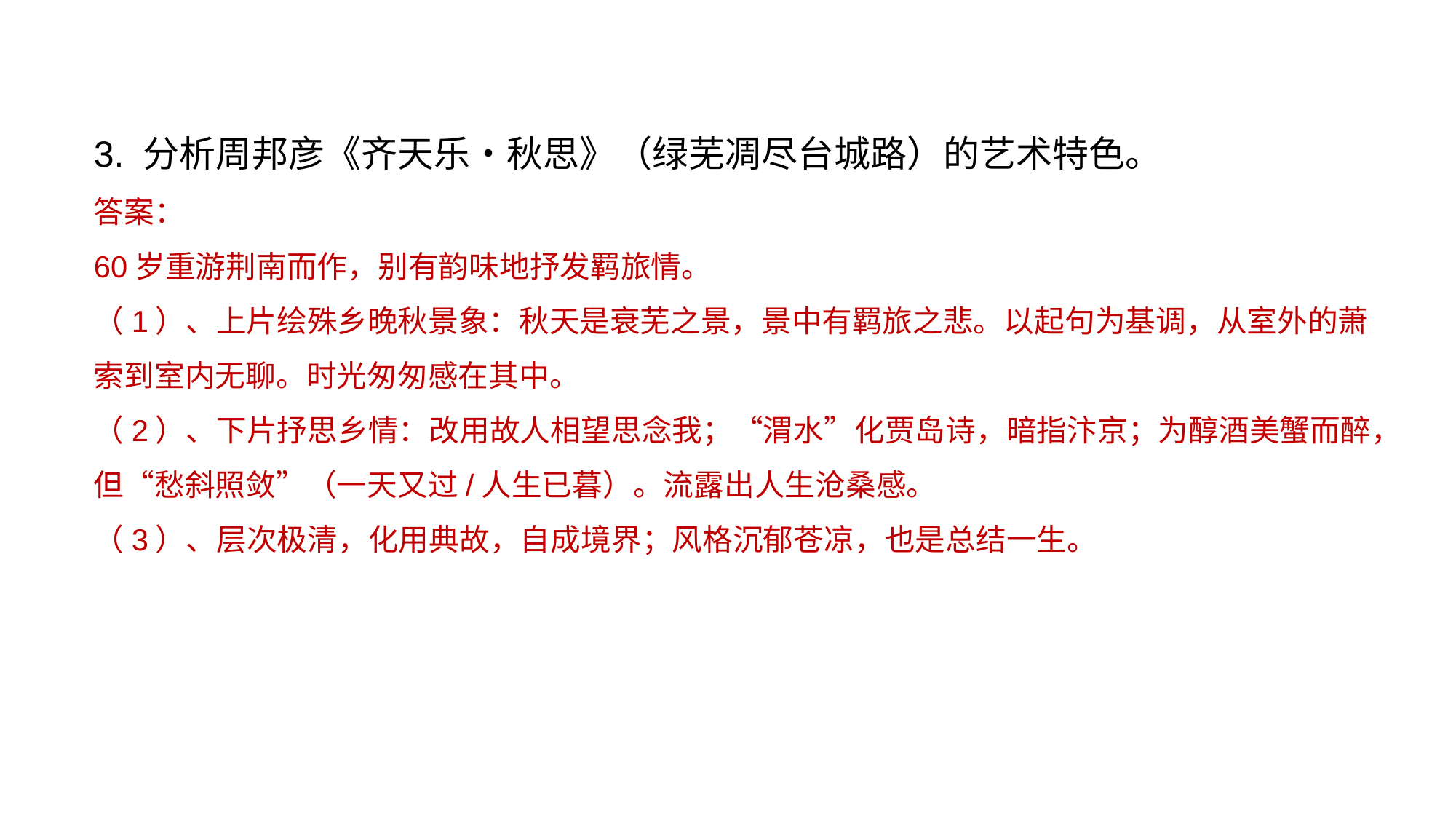

3. 分析周邦彦《齐天乐•秋思》（绿芜凋尽台城路）的艺术特色。
答案：
60岁重游荆南而作，别有韵味地抒发羁旅情。
（1）、上片绘殊乡晚秋景象：秋天是衰芜之景，景中有羁旅之悲。以起句为基调，从室外的萧索到室内无聊。时光匆匆感在其中。
（2）、下片抒思乡情：改用故人相望思念我；“渭水”化贾岛诗，暗指汴京；为醇酒美蟹而醉，但“愁斜照敛”（一天又过/人生已暮）。流露出人生沧桑感。
（3）、层次极清，化用典故，自成境界；风格沉郁苍凉，也是总结一生。